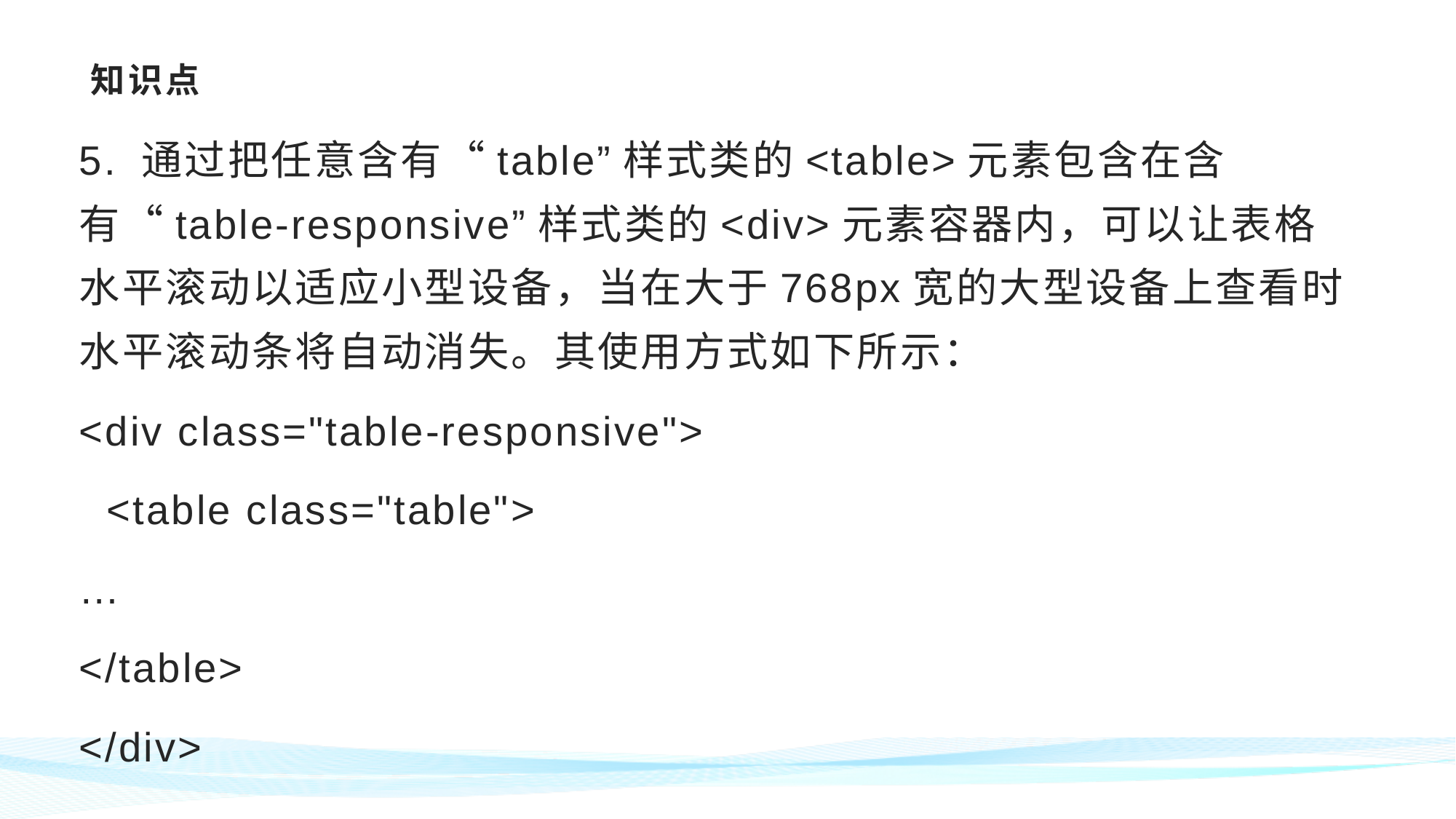

# 知识点
5. 通过把任意含有“table”样式类的<table>元素包含在含有“table-responsive”样式类的<div>元素容器内，可以让表格水平滚动以适应小型设备，当在大于768px宽的大型设备上查看时水平滚动条将自动消失。其使用方式如下所示：
<div class="table-responsive">
  <table class="table">
…
</table>
</div>